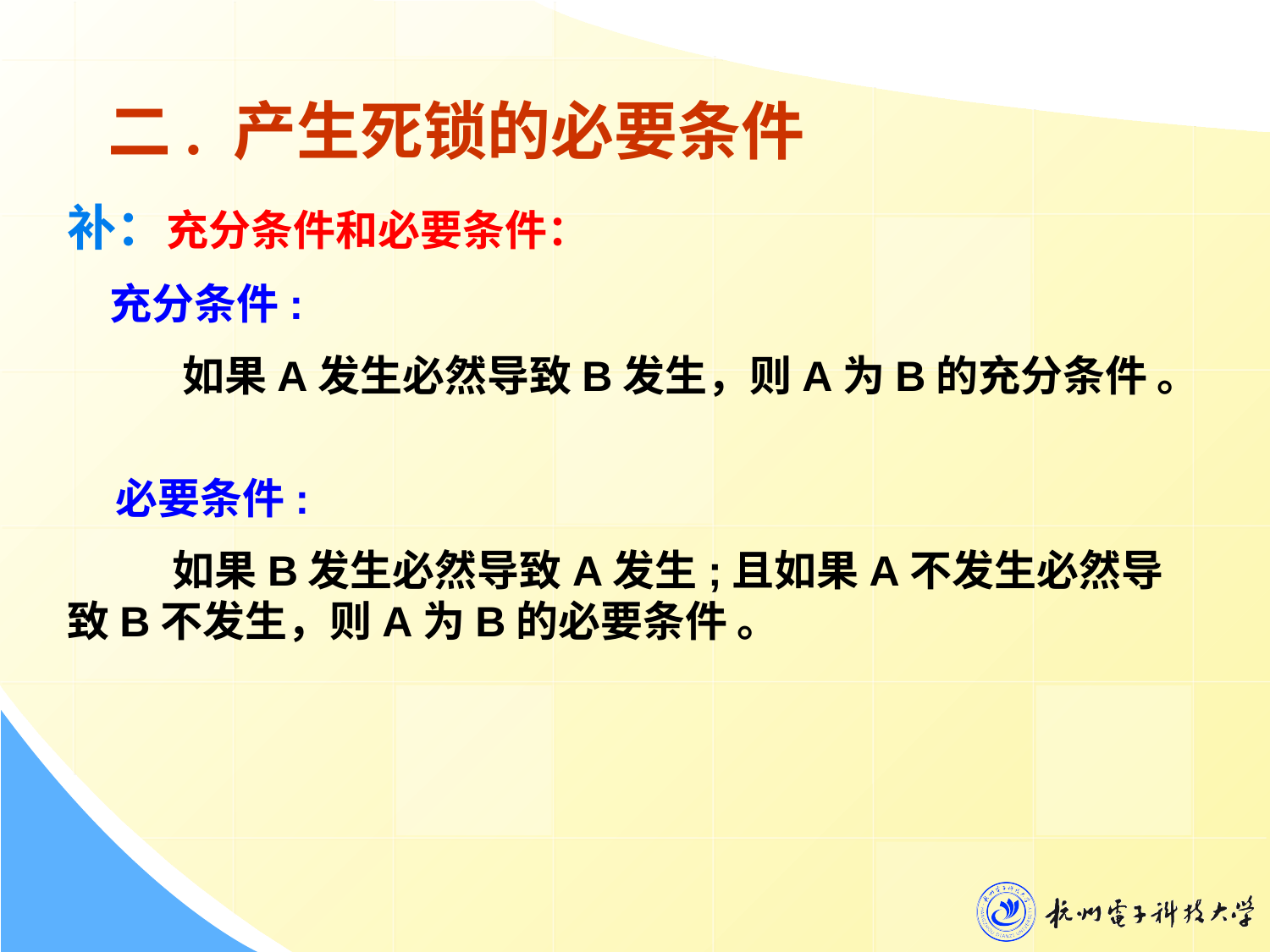

二. 产生死锁的必要条件
补：充分条件和必要条件：
　充分条件:
           如果A发生必然导致B发生，则A为B的充分条件 。
    必要条件:
          如果B发生必然导致A发生;且如果A不发生必然导致B不发生，则A为B的必要条件 。